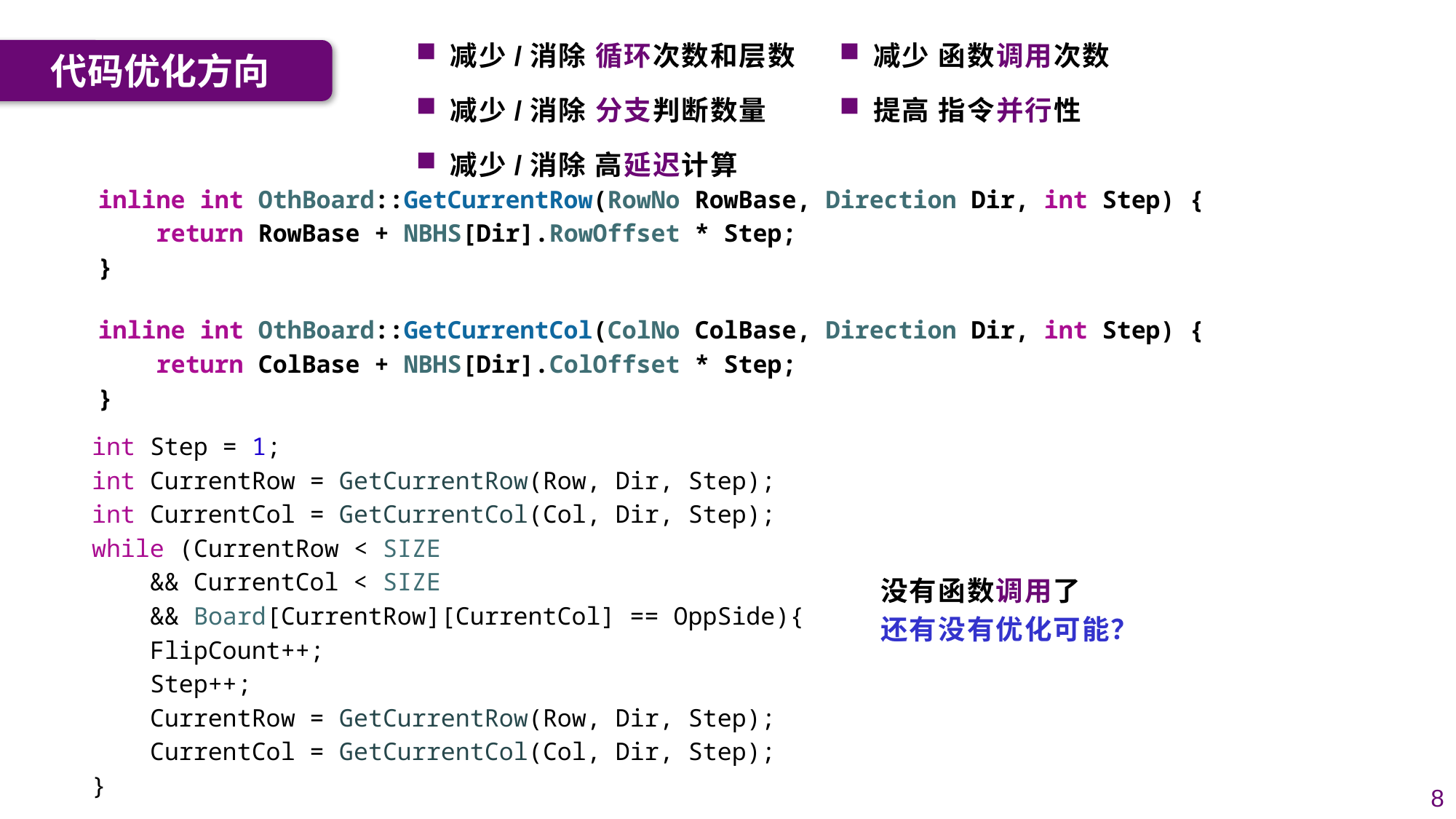

减少/消除 循环次数和层数
减少/消除 分支判断数量
减少/消除 高延迟计算
减少 函数调用次数
提高 指令并行性

代码优化方向
inline int OthBoard::GetCurrentRow(RowNo RowBase, Direction Dir, int Step) {
    return RowBase + NBHS[Dir].RowOffset * Step;
}
inline int OthBoard::GetCurrentCol(ColNo ColBase, Direction Dir, int Step) {
    return ColBase + NBHS[Dir].ColOffset * Step;
}
    int Step = 1;
    int CurrentRow = GetCurrentRow(Row, Dir, Step);
    int CurrentCol = GetCurrentCol(Col, Dir, Step);
    while (CurrentRow < SIZE
        && CurrentCol < SIZE
        && Board[CurrentRow][CurrentCol] == OppSide){
        FlipCount++;
        Step++;
        CurrentRow = GetCurrentRow(Row, Dir, Step);
        CurrentCol = GetCurrentCol(Col, Dir, Step);
    }
没有函数调用了
还有没有优化可能？
8